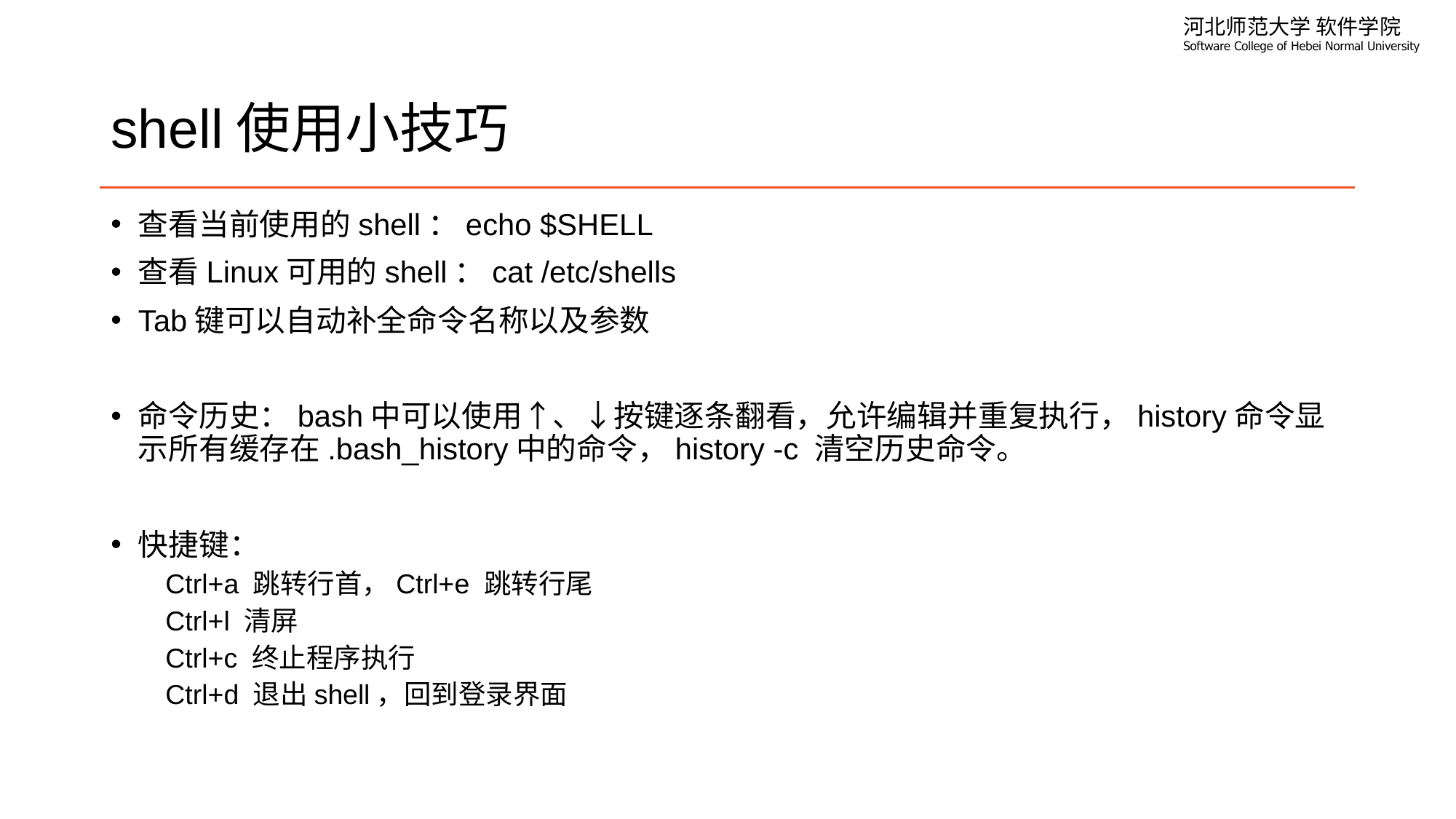

# shell使用小技巧
查看当前使用的shell：echo $SHELL
查看Linux可用的shell：cat /etc/shells
Tab键可以自动补全命令名称以及参数

命令历史：bash中可以使用↑、↓按键逐条翻看，允许编辑并重复执行，history命令显示所有缓存在.bash_history中的命令，history -c 清空历史命令。

快捷键：
Ctrl+a 跳转行首，Ctrl+e 跳转行尾
Ctrl+l 清屏
Ctrl+c 终止程序执行
Ctrl+d 退出shell，回到登录界面